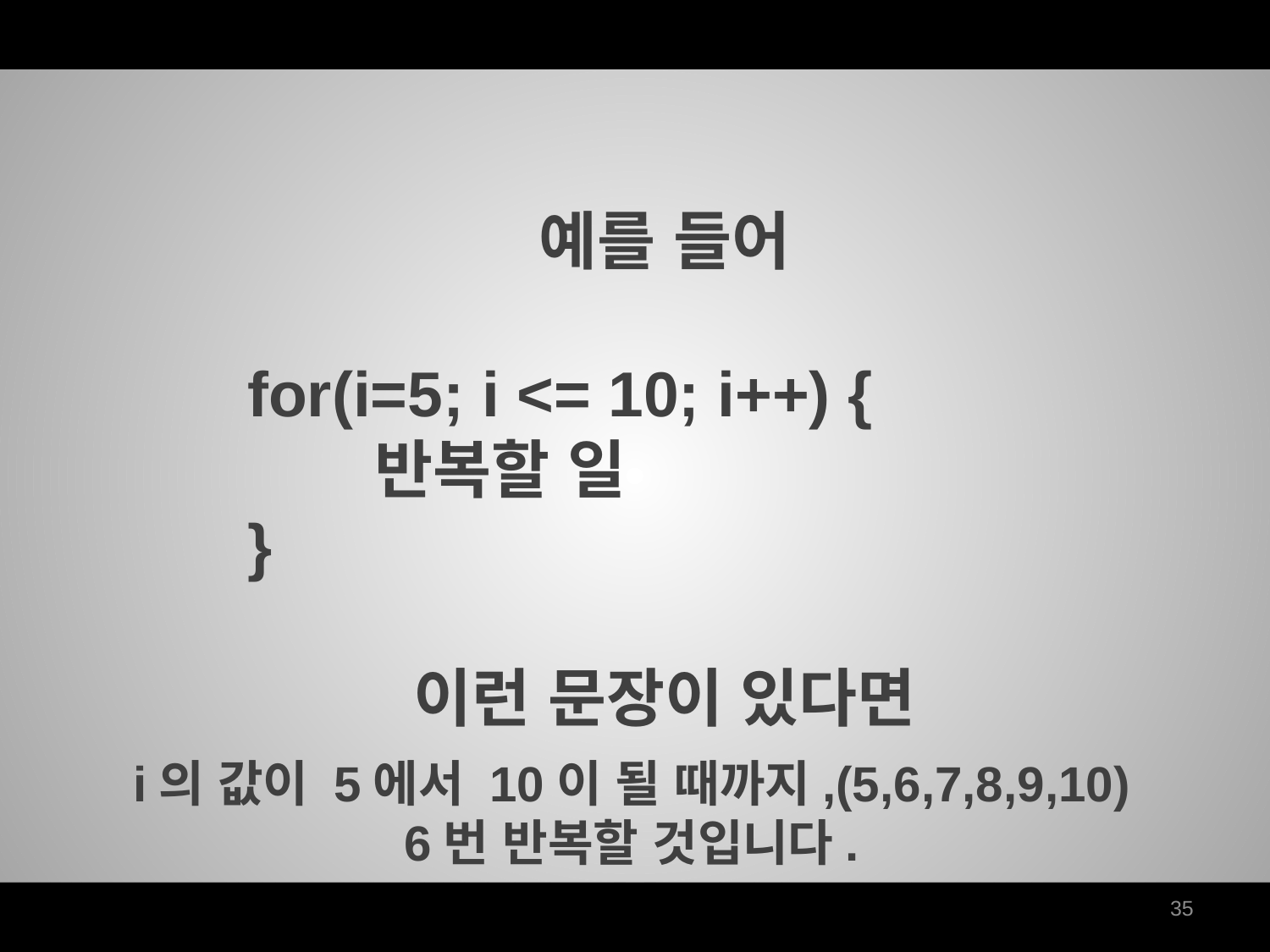

예를 들어

for(i=5; i <= 10; i++) {
	반복할 일
}

이런 문장이 있다면
i의 값이 5에서 10이 될 때까지,(5,6,7,8,9,10)
6번 반복할 것입니다.
35